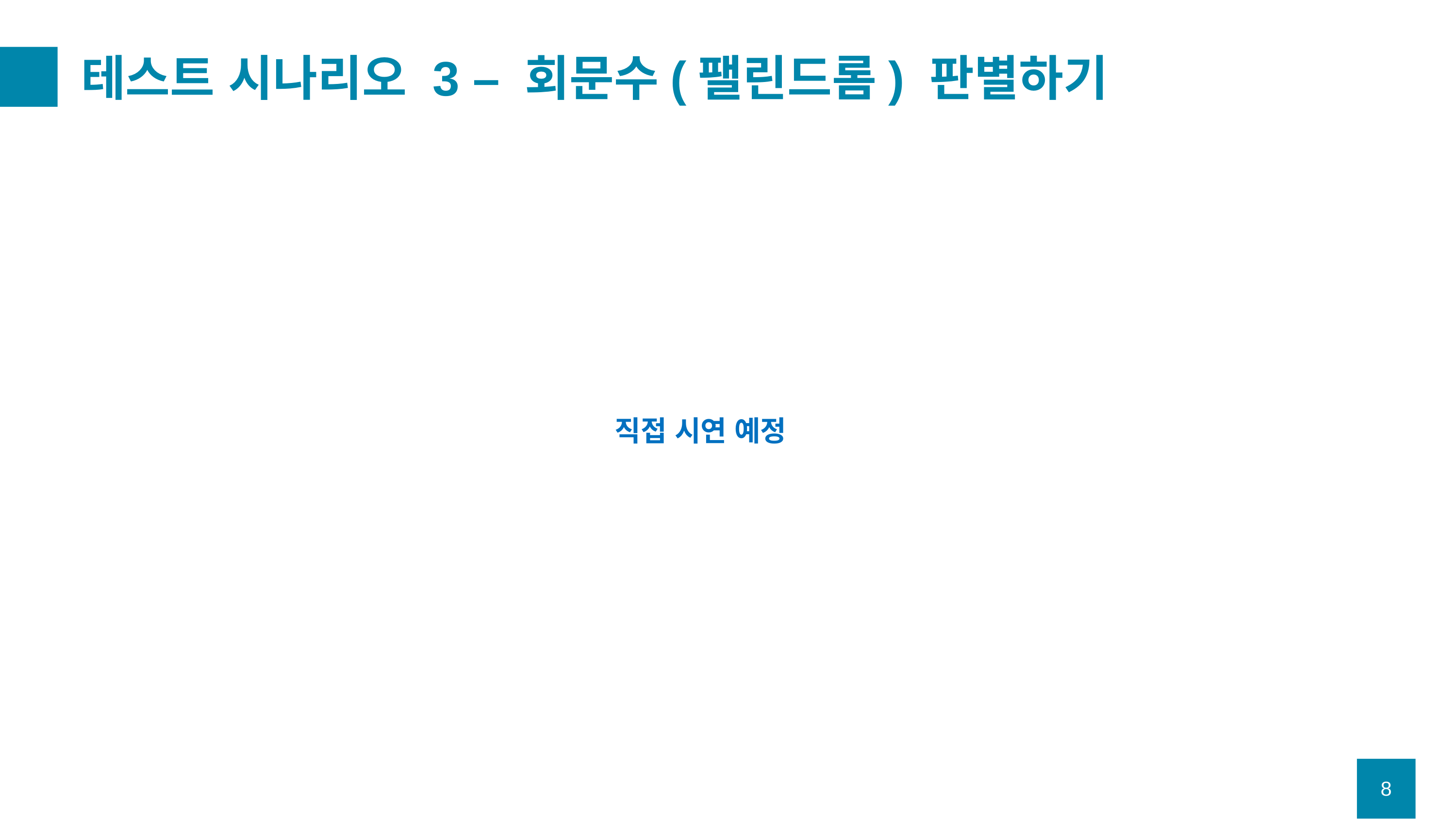

# 테스트 시나리오 3 – 회문수(팰린드롬) 판별하기
직접 시연 예정
8